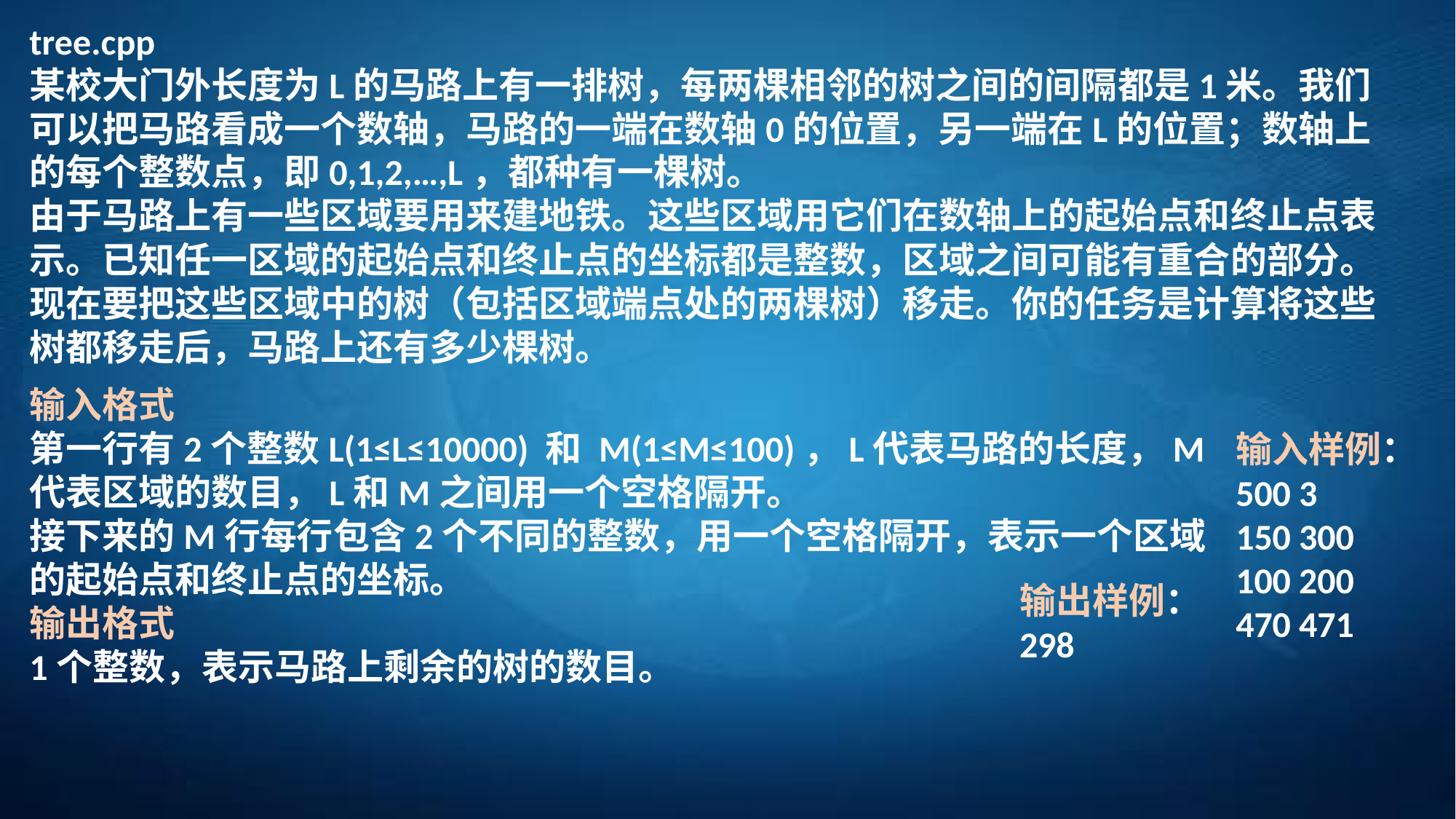

tree.cpp
某校大门外长度为L的马路上有一排树，每两棵相邻的树之间的间隔都是1米。我们可以把马路看成一个数轴，马路的一端在数轴0的位置，另一端在L的位置；数轴上的每个整数点，即0,1,2,…,L，都种有一棵树。
由于马路上有一些区域要用来建地铁。这些区域用它们在数轴上的起始点和终止点表示。已知任一区域的起始点和终止点的坐标都是整数，区域之间可能有重合的部分。现在要把这些区域中的树（包括区域端点处的两棵树）移走。你的任务是计算将这些树都移走后，马路上还有多少棵树。
输入格式
第一行有2个整数L(1≤L≤10000) 和 M(1≤M≤100)，L代表马路的长度，M代表区域的数目，L和M之间用一个空格隔开。
接下来的M行每行包含2个不同的整数，用一个空格隔开，表示一个区域的起始点和终止点的坐标。
输出格式
1个整数，表示马路上剩余的树的数目。
输入样例：
500 3
150 300
100 200
470 471
输出样例：
298